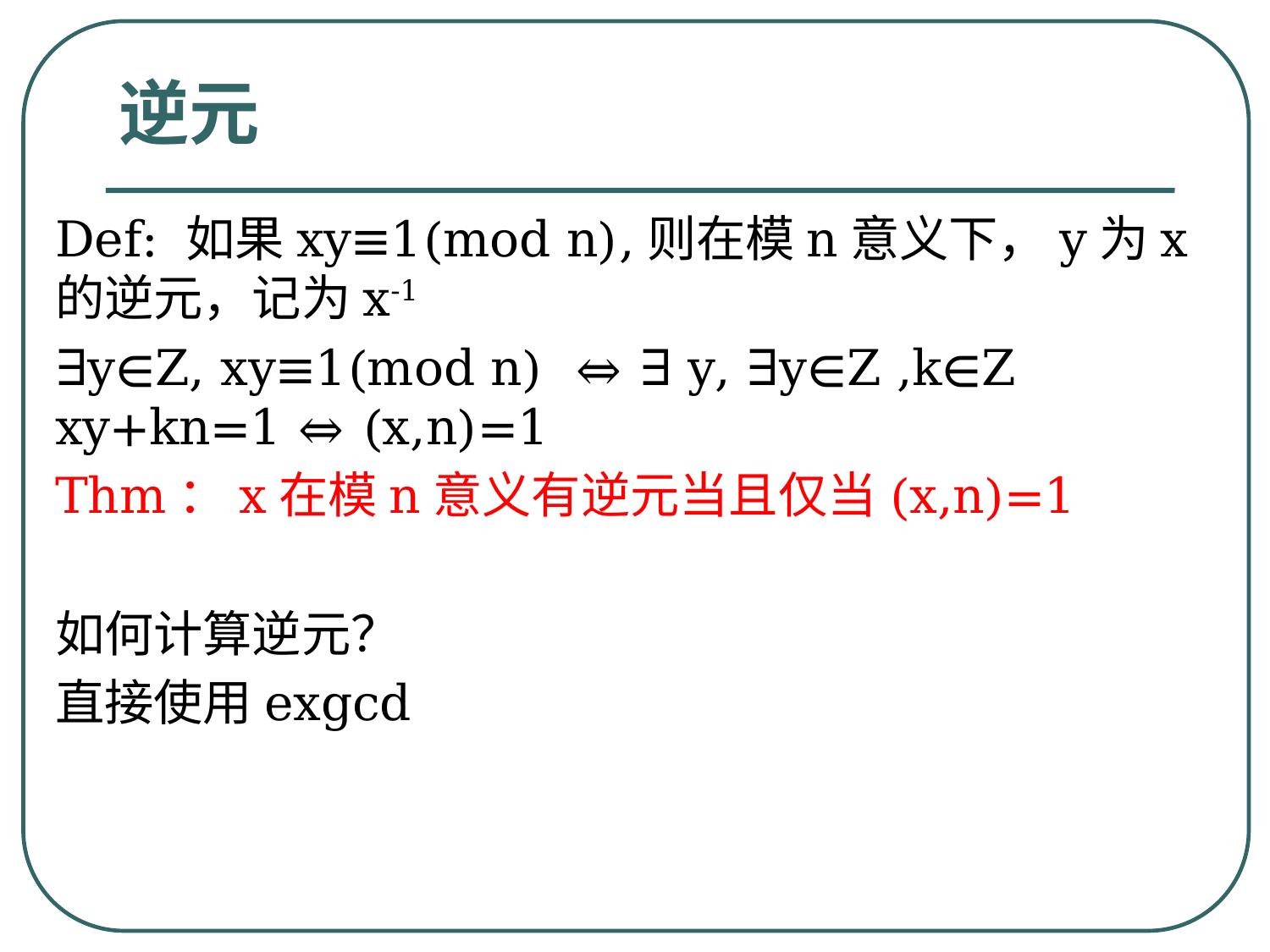

# 逆元
Def: 如果xy≡1(mod n),则在模n意义下，y为x的逆元，记为x-1
∃y∈Z, xy≡1(mod n)  ⇔ ∃ y, ∃y∈Z ,k∈Z  xy+kn=1 ⇔ (x,n)=1
Thm：x在模n意义有逆元当且仅当(x,n)=1

如何计算逆元？
直接使用exgcd